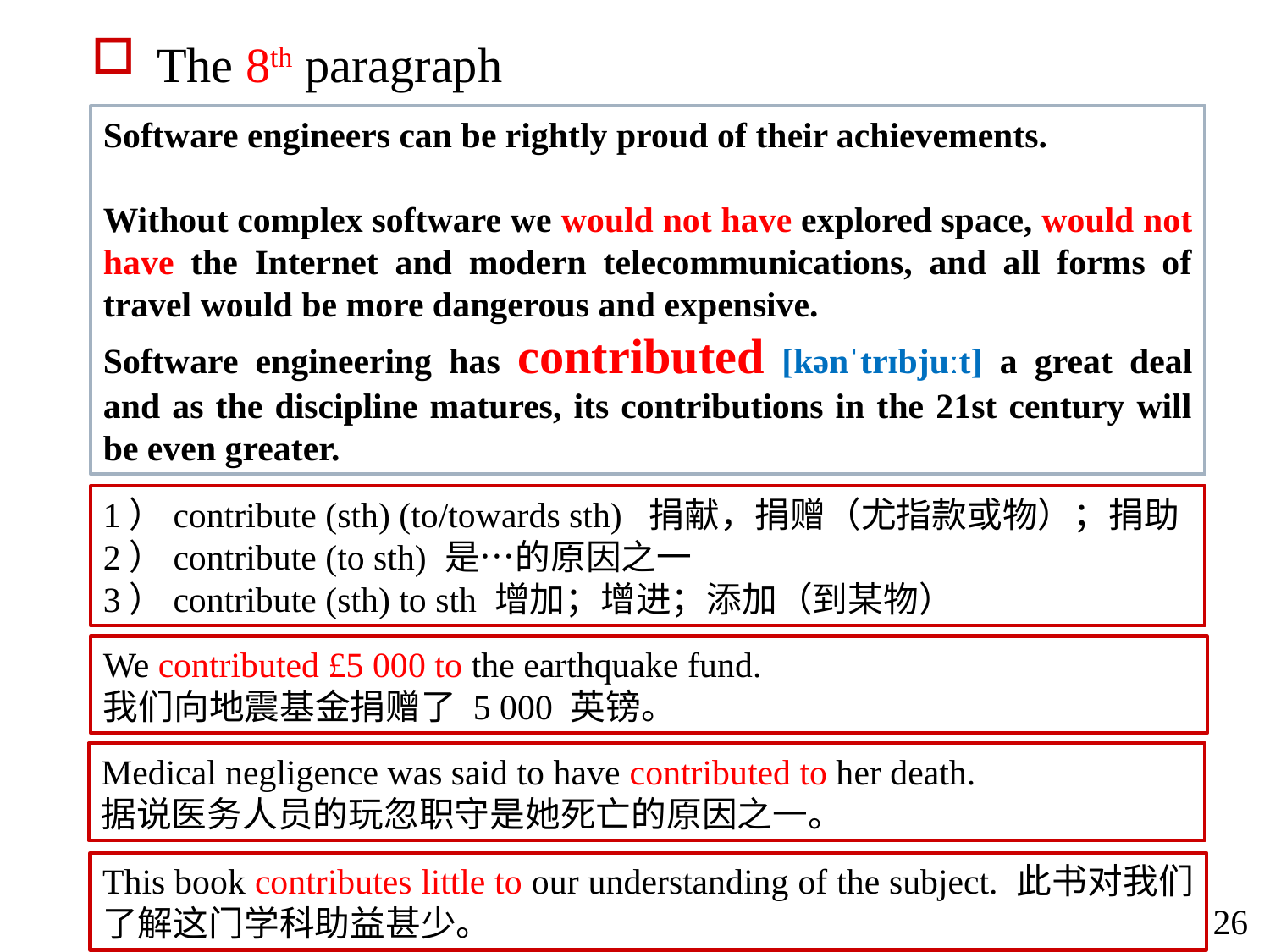

The 8th paragraph
Software engineers can be rightly proud of their achievements.

Without complex software we would not have explored space, would not have the Internet and modern telecommunications, and all forms of travel would be more dangerous and expensive.
Software engineering has contributed [kənˈtrɪbjuːt] a great deal and as the discipline matures, its contributions in the 21st century will be even greater.
1）contribute (sth) (to/towards sth)  捐献，捐赠（尤指款或物）；捐助
2）contribute (to sth) 是…的原因之一
3）contribute (sth) to sth 增加；增进；添加（到某物）
We contributed £5 000 to the earthquake fund.
我们向地震基金捐赠了 5 000 英镑。
Medical negligence was said to have contributed to her death.
据说医务人员的玩忽职守是她死亡的原因之一。
This book contributes little to our understanding of the subject. 此书对我们了解这门学科助益甚少。
26
26